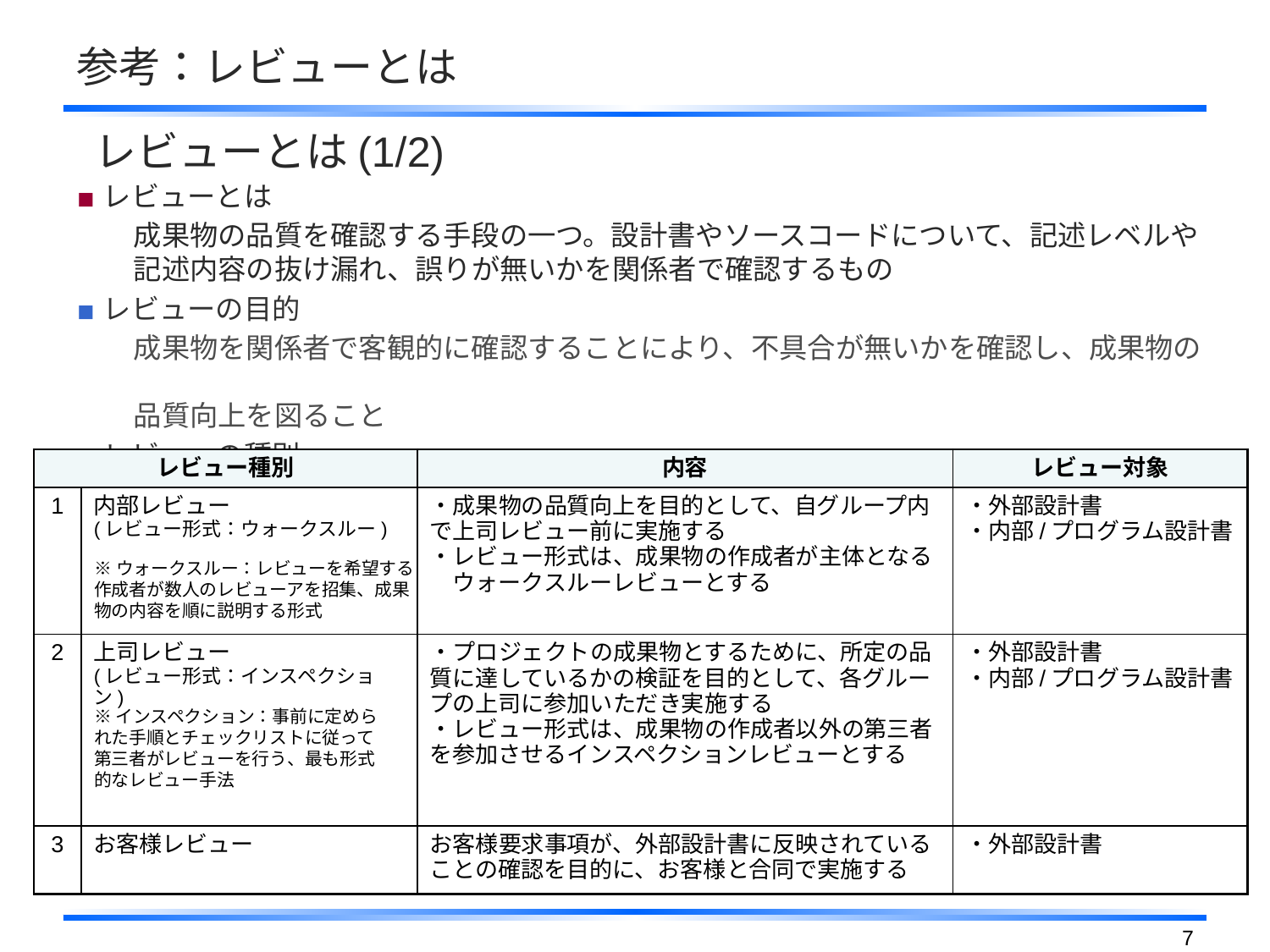

# 参考：レビューとは
レビューとは(1/2)
レビューとは
　　成果物の品質を確認する手段の一つ。設計書やソースコードについて、記述レベルや
　　記述内容の抜け漏れ、誤りが無いかを関係者で確認するもの
レビューの目的
　　成果物を関係者で客観的に確認することにより、不具合が無いかを確認し、成果物の　
　　品質向上を図ること
レビューの種別
| レビュー種別 |  | 内容 | レビュー対象 |
| --- | --- | --- | --- |
| 1 | 内部レビュー (レビュー形式：ウォークスルー) | ・成果物の品質向上を目的として、自グループ内で上司レビュー前に実施する ・レビュー形式は、成果物の作成者が主体となる 　ウォークスルーレビューとする | ・外部設計書 ・内部/プログラム設計書 |
| 2 | 上司レビュー (レビュー形式：インスペクション) | ・プロジェクトの成果物とするために、所定の品質に達しているかの検証を目的として、各グループの上司に参加いただき実施する ・レビュー形式は、成果物の作成者以外の第三者を参加させるインスペクションレビューとする | ・外部設計書 ・内部/プログラム設計書 |
| 3 | お客様レビュー | お客様要求事項が、外部設計書に反映されていることの確認を目的に、お客様と合同で実施する | ・外部設計書 |
※ウォークスルー：レビューを希望する作成者が数人のレビューアを招集、成果物の内容を順に説明する形式
※インスペクション：事前に定められた手順とチェックリストに従って第三者がレビューを行う、最も形式的なレビュー手法
7